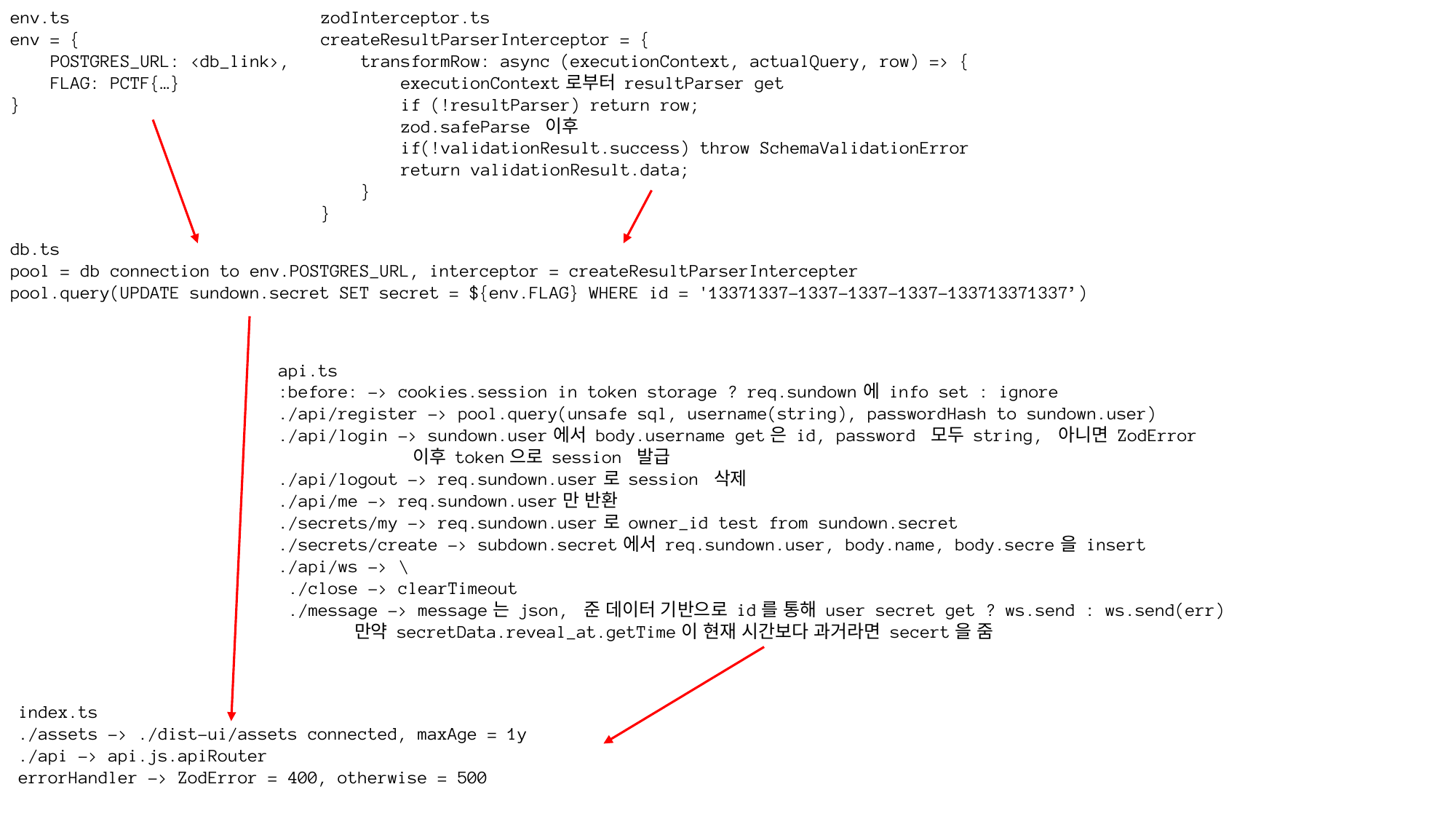

env.ts
env = {
    POSTGRES_URL: <db_link>,
    FLAG: PCTF{…}
}
zodInterceptor.ts
createResultParserInterceptor = {
    transformRow: async (executionContext, actualQuery, row) => {
        executionContext로부터 resultParser get
        if (!resultParser) return row;
        zod.safeParse 이후
        if(!validationResult.success) throw SchemaValidationError
        return validationResult.data;
    }
}
db.ts
pool = db connection to env.POSTGRES_URL, interceptor = createResultParserIntercepter
pool.query(UPDATE sundown.secret SET secret = ${env.FLAG} WHERE id = '13371337-1337-1337-1337-133713371337’)
api.ts
:before: -> cookies.session in token storage ? req.sundown에 info set : ignore
./api/register -> pool.query(unsafe sql, username(string), passwordHash to sundown.user)
./api/login -> sundown.user에서 body.username get은 id, password 모두 string, 아니면 ZodError
	    이후 token으로 session 발급
./api/logout -> req.sundown.user로 session 삭제
./api/me -> req.sundown.user만 반환
./secrets/my -> req.sundown.user로 owner_id test from sundown.secret
./secrets/create -> subdown.secret에서 req.sundown.user, body.name, body.secre을 insert
./api/ws -> \
 ./close -> clearTimeout
 ./message -> message는 json, 준 데이터 기반으로 id를 통해 user secret get ? ws.send : ws.send(err)
              만약 secretData.reveal_at.getTime이 현재 시간보다 과거라면 secert을 줌
index.ts
./assets -> ./dist-ui/assets connected, maxAge = 1y
./api -> api.js.apiRouter
errorHandler -> ZodError = 400, otherwise = 500